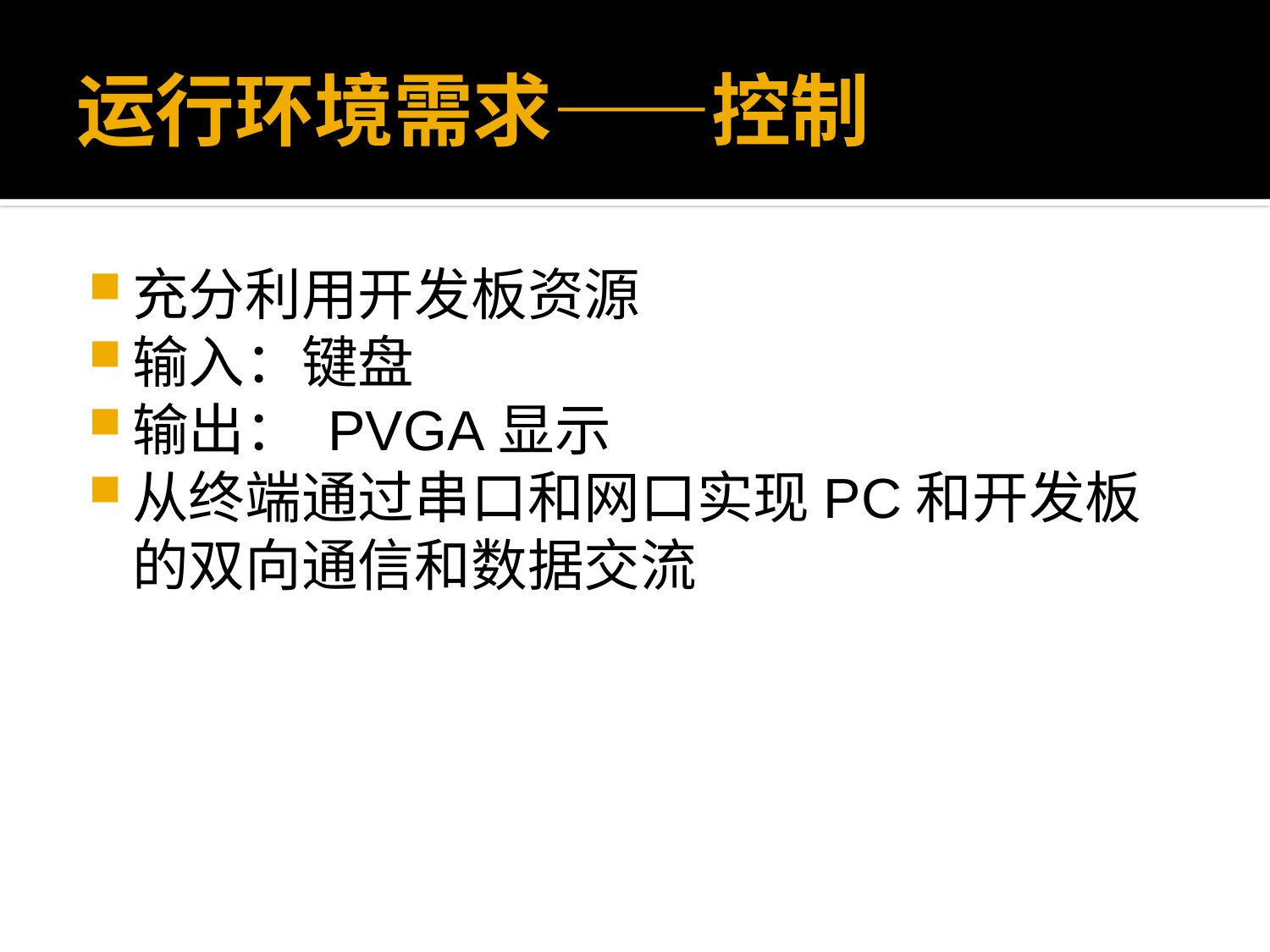

# 运行环境需求——控制
充分利用开发板资源
输入：键盘
输出： PVGA显示
从终端通过串口和网口实现PC和开发板的双向通信和数据交流